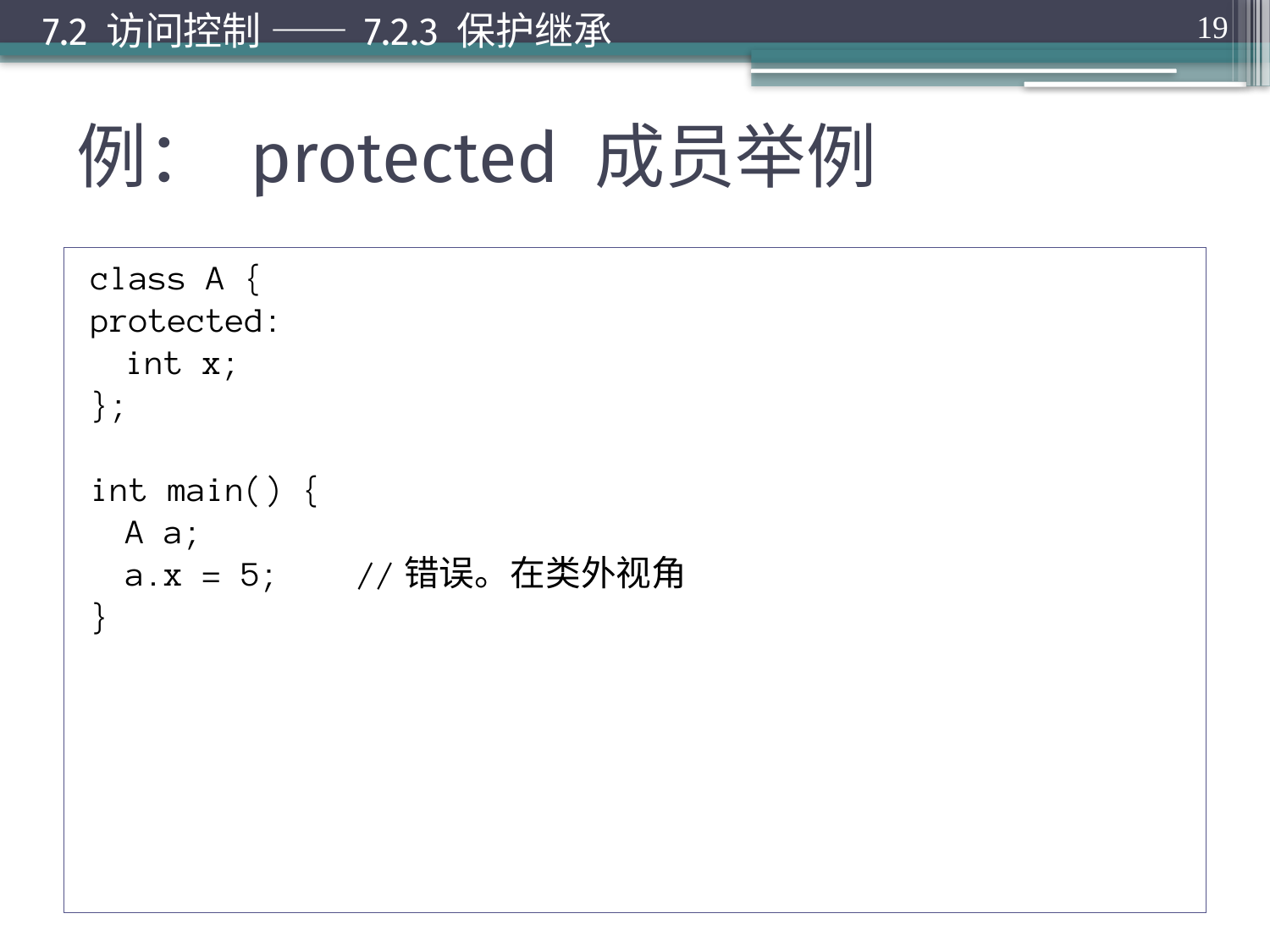

7.2 访问控制 —— 7.2.3 保护继承
19
# 例： protected 成员举例
class A {
protected:
	int x;
};

int main() {
	A a;
	a.x = 5;    //错误。在类外视角
}